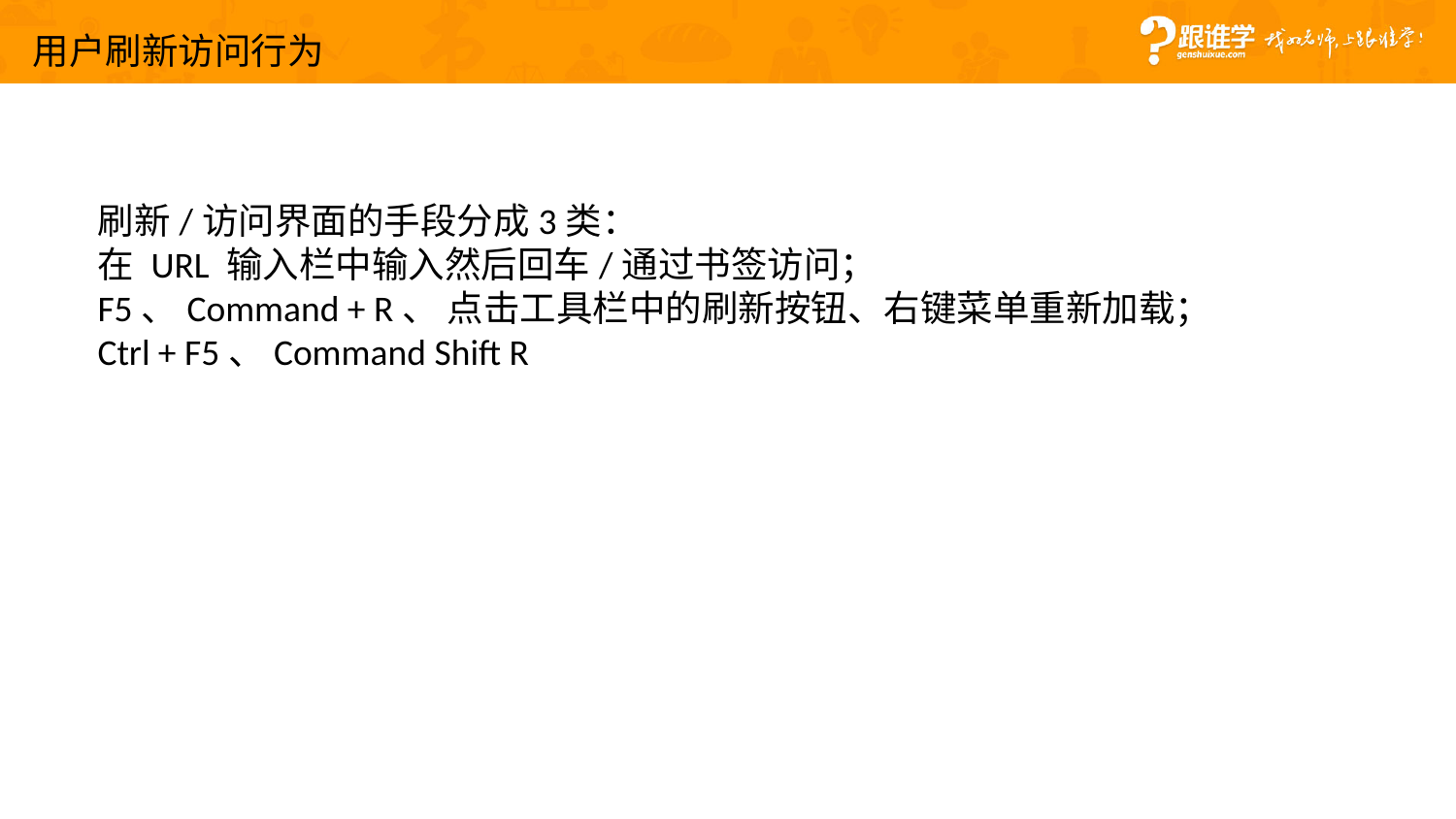

用户刷新访问行为
刷新/访问界面的手段分成3类：
在 URL 输入栏中输入然后回车/通过书签访问；
F5、Command + R、 点击工具栏中的刷新按钮、右键菜单重新加载；
Ctrl + F5、Command Shift R